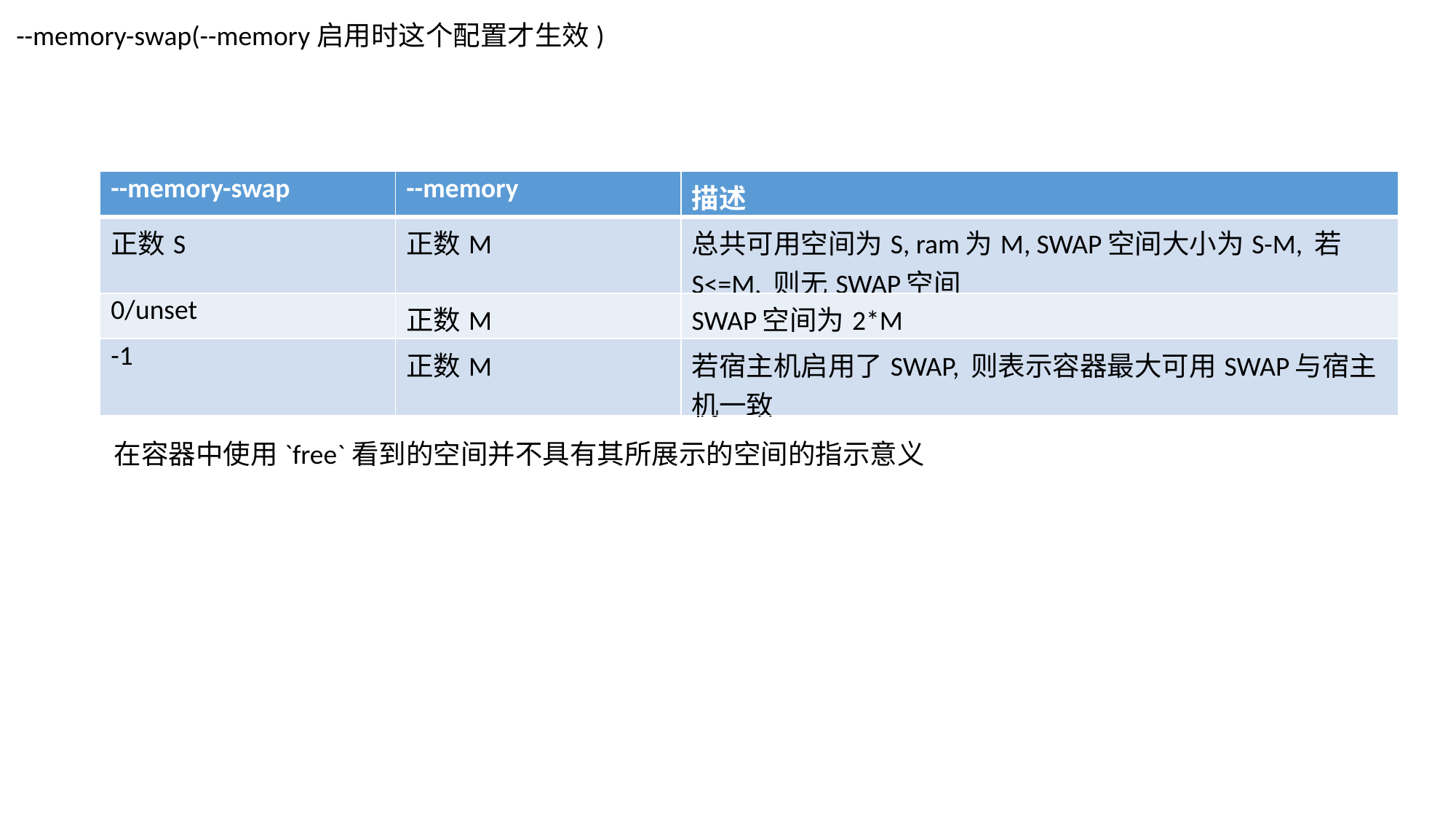

--memory-swap(--memory启用时这个配置才生效)
| --memory-swap | --memory | 描述 |
| --- | --- | --- |
| 正数S | 正数M | 总共可用空间为S, ram为M, SWAP空间大小为S-M, 若S<=M, 则无SWAP空间 |
| 0/unset | 正数M | SWAP空间为2\*M |
| -1 | 正数M | 若宿主机启用了SWAP, 则表示容器最大可用SWAP与宿主机一致 |
在容器中使用`free`看到的空间并不具有其所展示的空间的指示意义